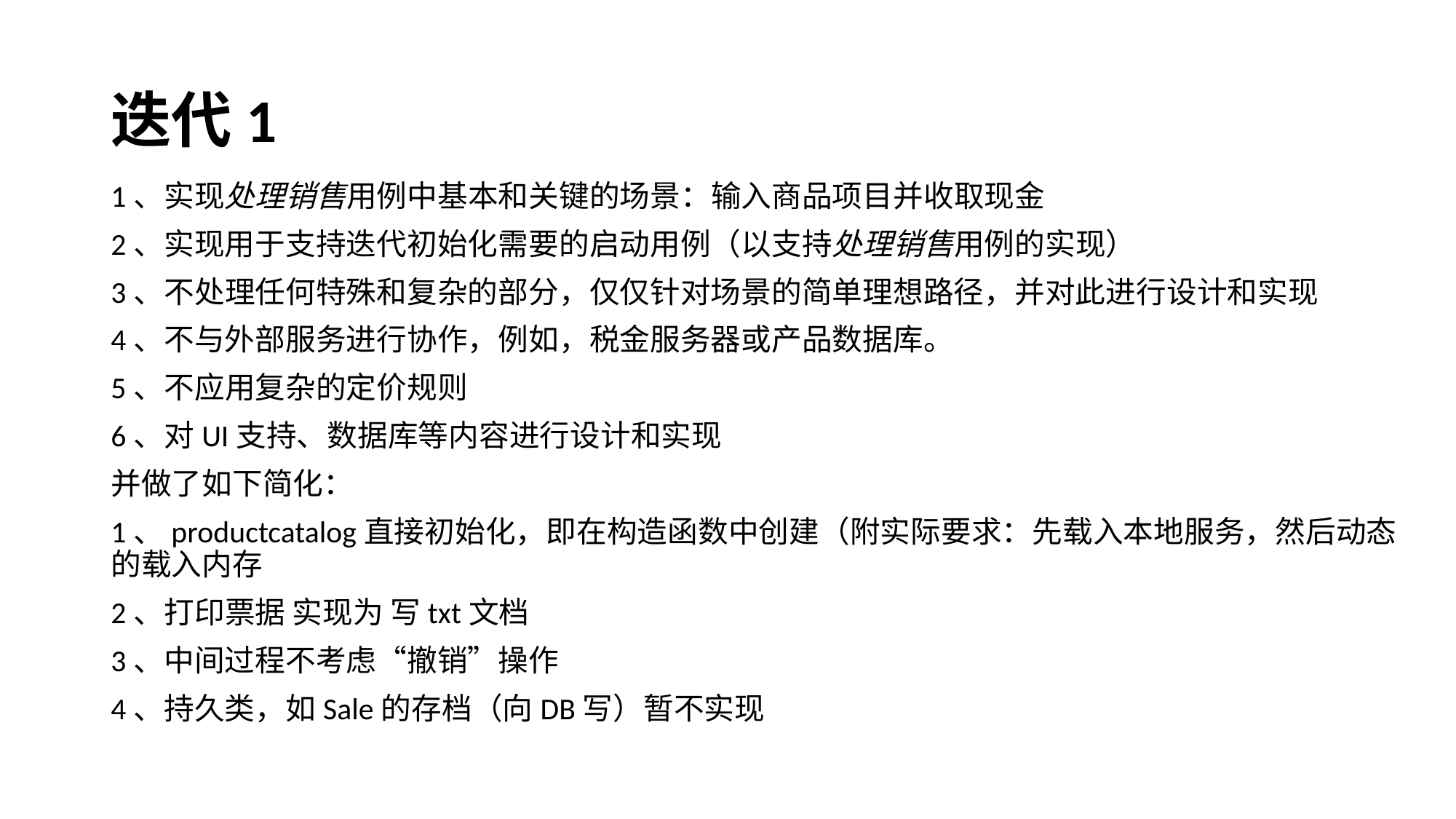

# 迭代1
1、实现处理销售用例中基本和关键的场景：输入商品项目并收取现金
2、实现用于支持迭代初始化需要的启动用例（以支持处理销售用例的实现）
3、不处理任何特殊和复杂的部分，仅仅针对场景的简单理想路径，并对此进行设计和实现
4、不与外部服务进行协作，例如，税金服务器或产品数据库。
5、不应用复杂的定价规则
6、对UI支持、数据库等内容进行设计和实现
并做了如下简化：
1、productcatalog直接初始化，即在构造函数中创建（附实际要求：先载入本地服务，然后动态的载入内存
2、打印票据 实现为 写txt文档
3、中间过程不考虑“撤销”操作
4、持久类，如Sale的存档（向DB写）暂不实现